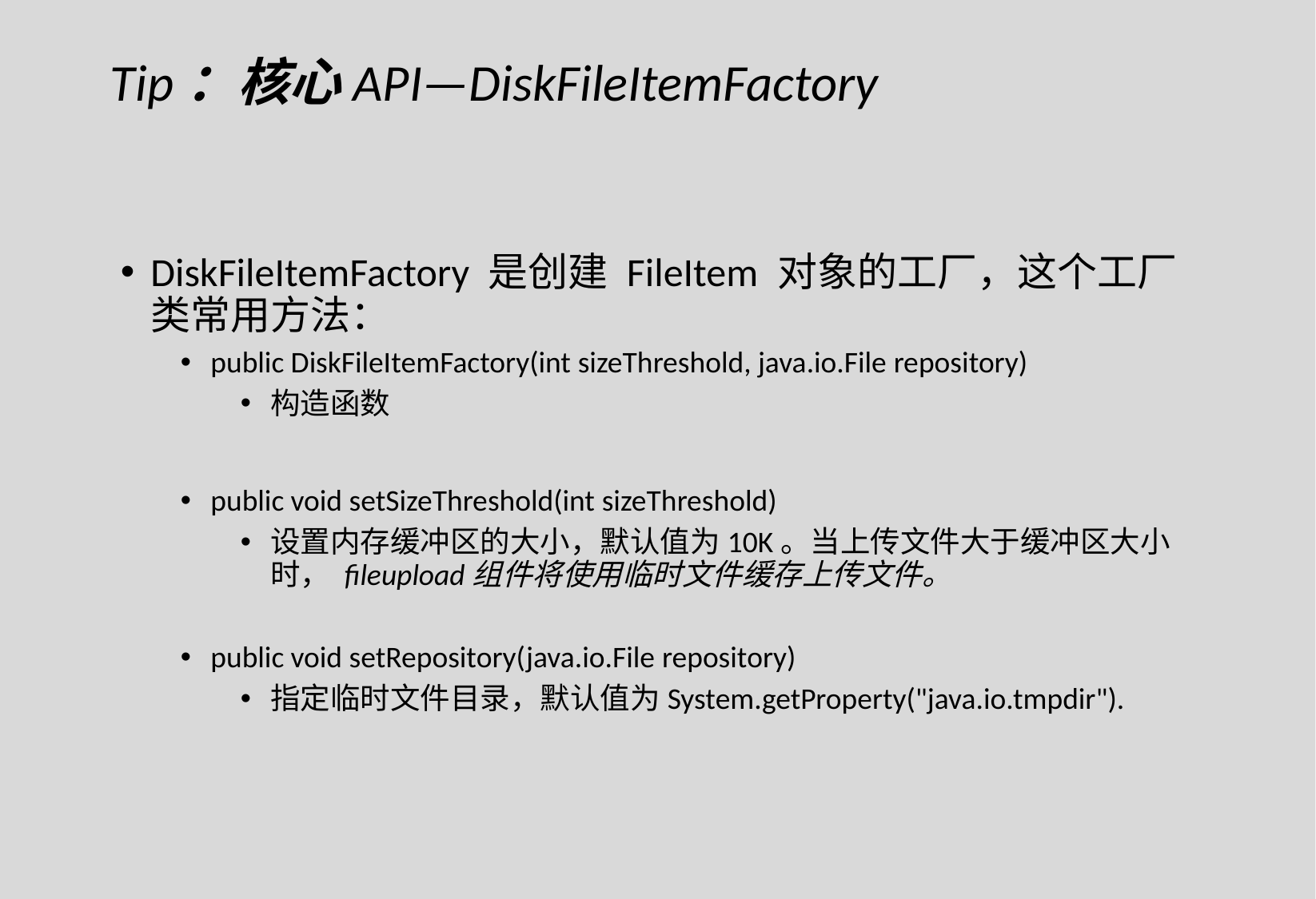

# Tip：核心API—DiskFileItemFactory
DiskFileItemFactory 是创建 FileItem 对象的工厂，这个工厂类常用方法：
public DiskFileItemFactory(int sizeThreshold, java.io.File repository)
构造函数

public void setSizeThreshold(int sizeThreshold)
设置内存缓冲区的大小，默认值为10K。当上传文件大于缓冲区大小时， fileupload组件将使用临时文件缓存上传文件。

public void setRepository(java.io.File repository)
指定临时文件目录，默认值为System.getProperty("java.io.tmpdir").